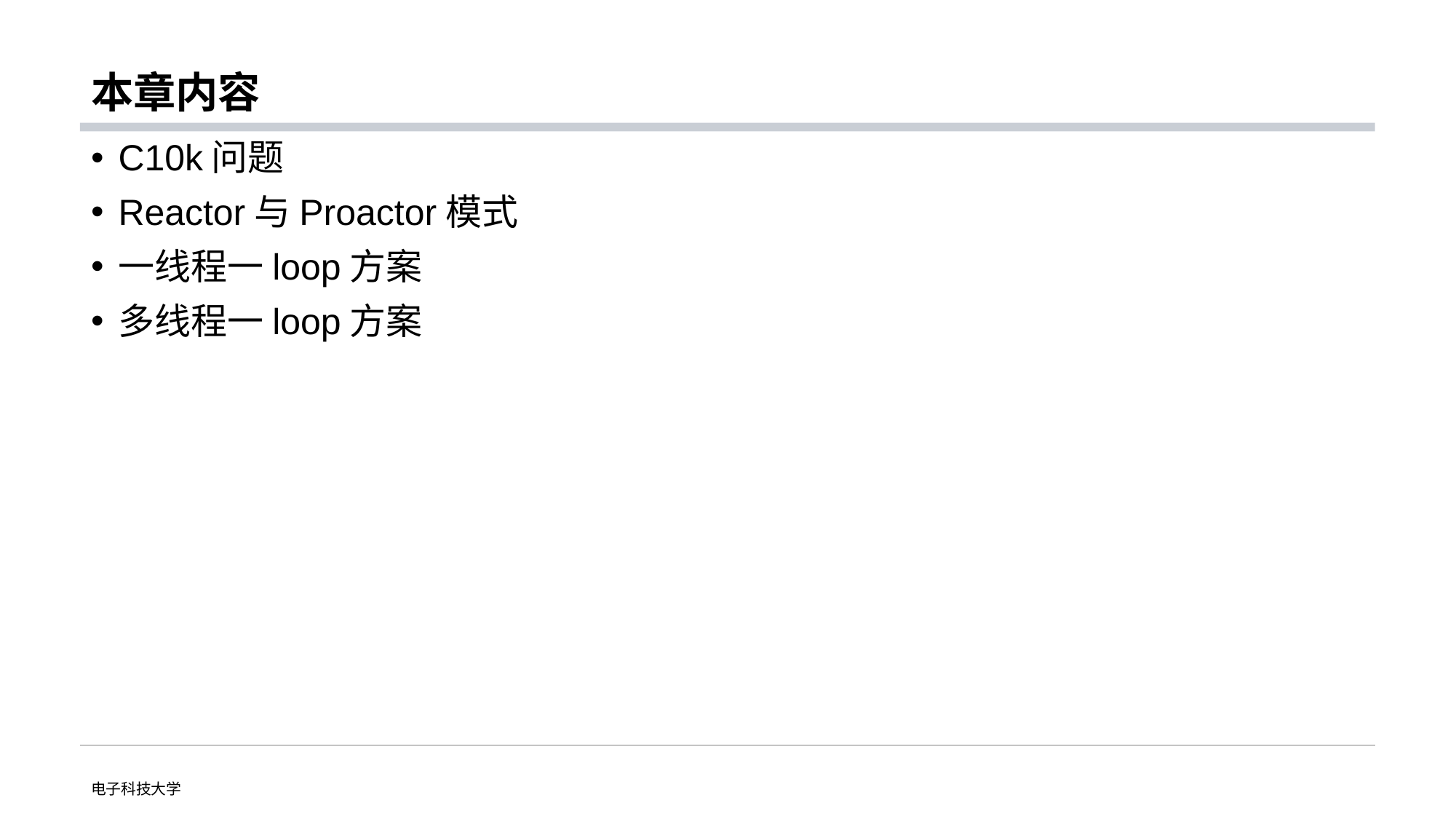

# 本章内容
C10k问题
Reactor与Proactor模式
一线程一loop方案
多线程一loop方案

电子科技大学